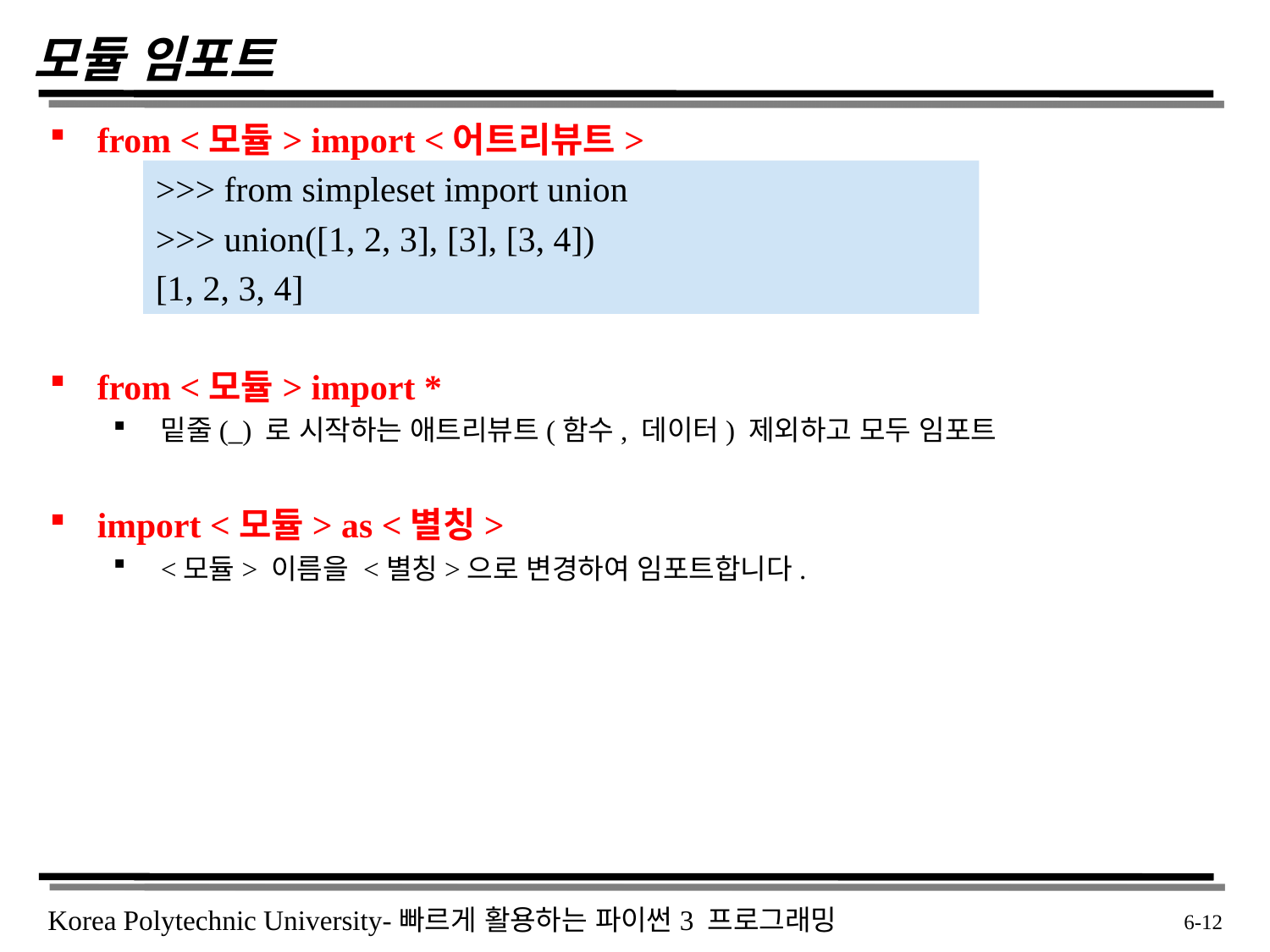

# 모듈 임포트
from <모듈> import <어트리뷰트>

from <모듈> import *
밑줄(_) 로 시작하는 애트리뷰트(함수, 데이터) 제외하고 모두 임포트

import <모듈> as <별칭>
<모듈> 이름을 <별칭>으로 변경하여 임포트합니다.
>>> from simpleset import union
>>> union([1, 2, 3], [3], [3, 4])
[1, 2, 3, 4]

 6-12